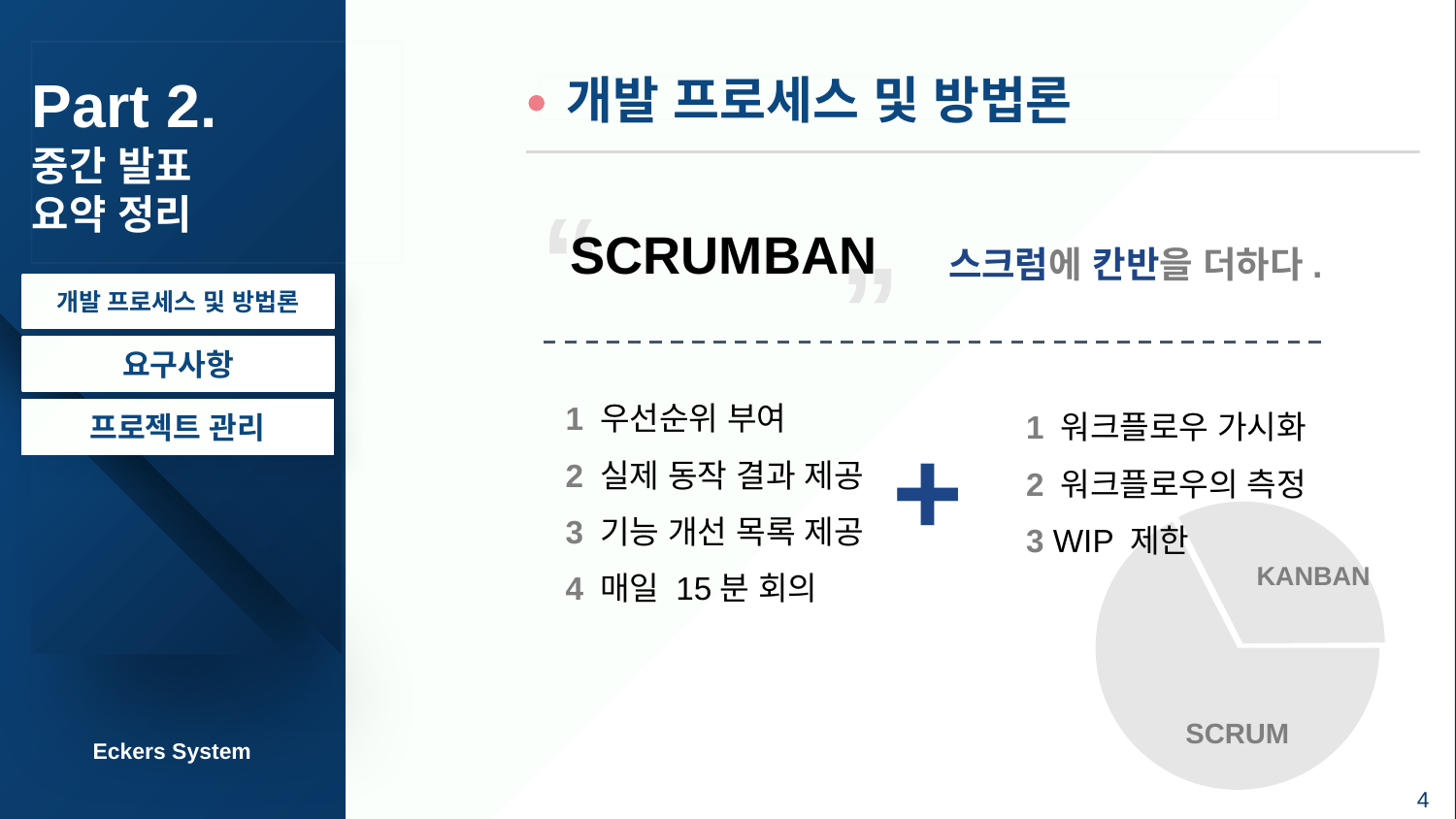

# Part 2.
중간 발표
요약 정리
 개발 프로세스 및 방법론

“
SCRUMBAN
”
 스크럼에 칸반을 더하다.
개발 프로세스 및 방법론
요구사항
1 우선순위 부여
2 실제 동작 결과 제공
3 기능 개선 목록 제공
4 매일 15분 회의
+
1 워크플로우 가시화
2 워크플로우의 측정
3 WIP 제한
프로젝트 관리
KANBAN

SCRUM
Eckers System
4